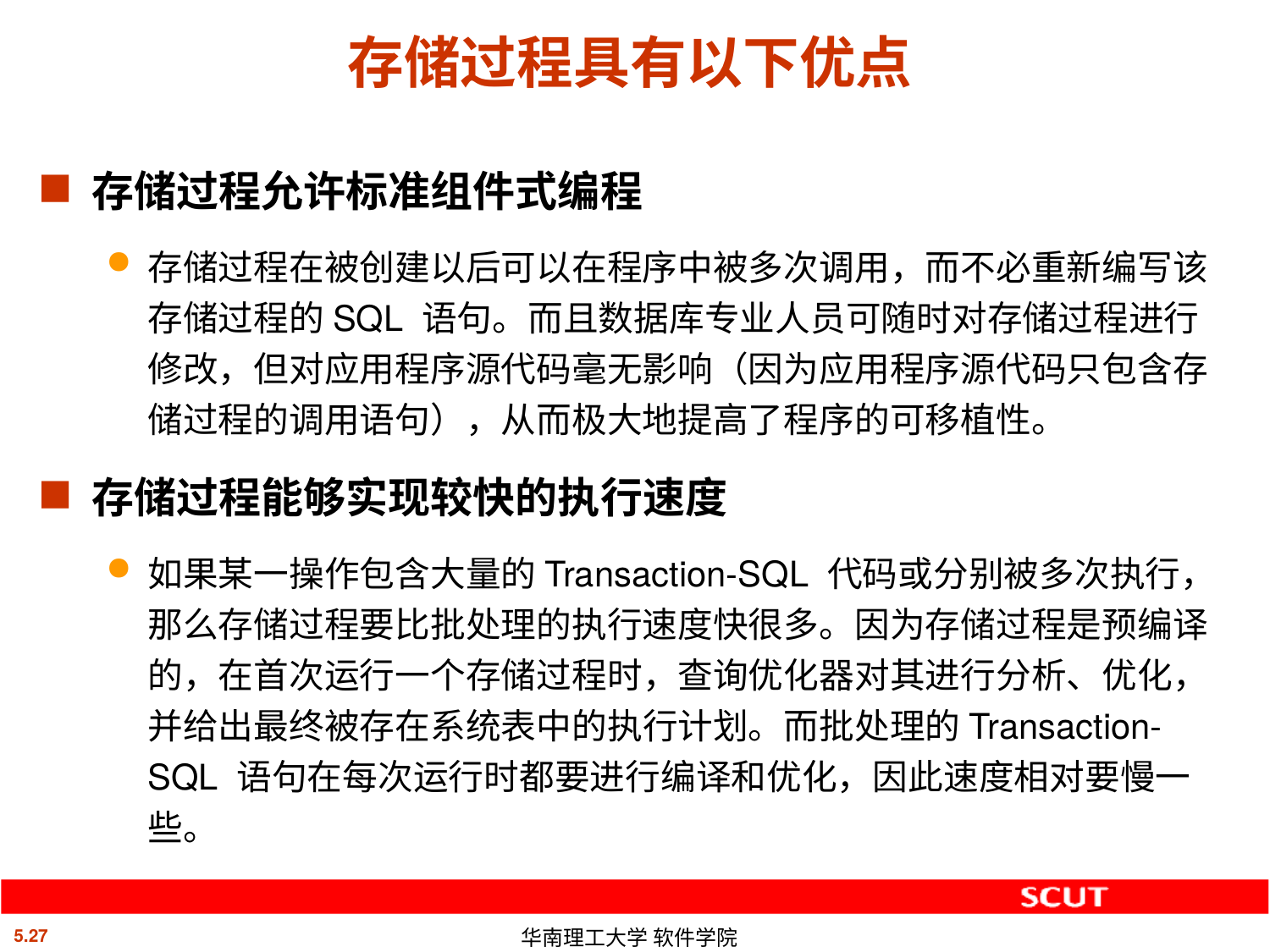

# 存储过程具有以下优点
存储过程允许标准组件式编程
存储过程在被创建以后可以在程序中被多次调用，而不必重新编写该存储过程的SQL 语句。而且数据库专业人员可随时对存储过程进行修改，但对应用程序源代码毫无影响（因为应用程序源代码只包含存储过程的调用语句），从而极大地提高了程序的可移植性。
存储过程能够实现较快的执行速度
如果某一操作包含大量的Transaction-SQL 代码或分别被多次执行，那么存储过程要比批处理的执行速度快很多。因为存储过程是预编译的，在首次运行一个存储过程时，查询优化器对其进行分析、优化，并给出最终被存在系统表中的执行计划。而批处理的Transaction- SQL 语句在每次运行时都要进行编译和优化，因此速度相对要慢一些。